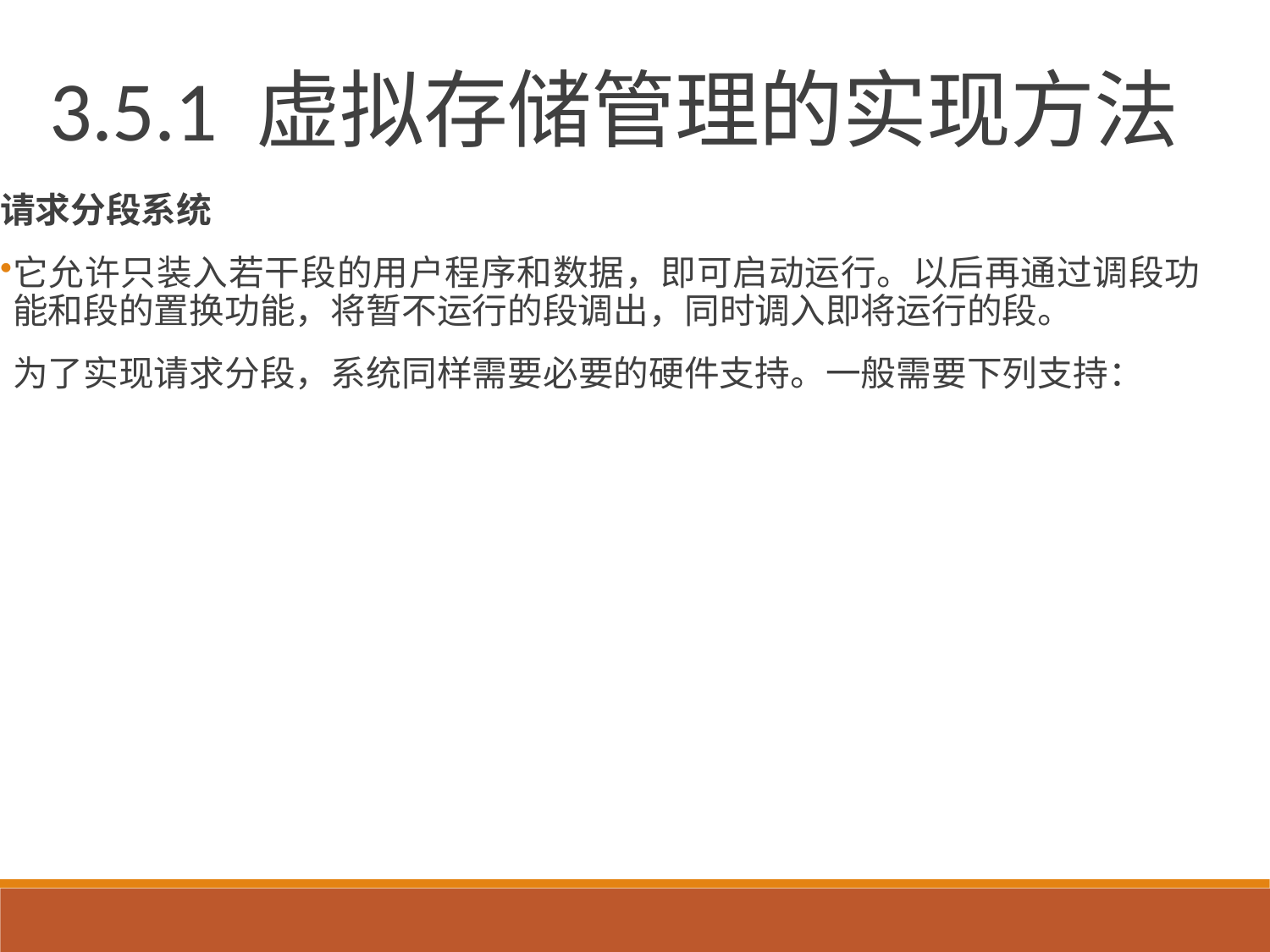

3.5.1 虚拟存储管理的实现方法
请求分段系统
它允许只装入若干段的用户程序和数据，即可启动运行。以后再通过调段功能和段的置换功能，将暂不运行的段调出，同时调入即将运行的段。
为了实现请求分段，系统同样需要必要的硬件支持。一般需要下列支持：